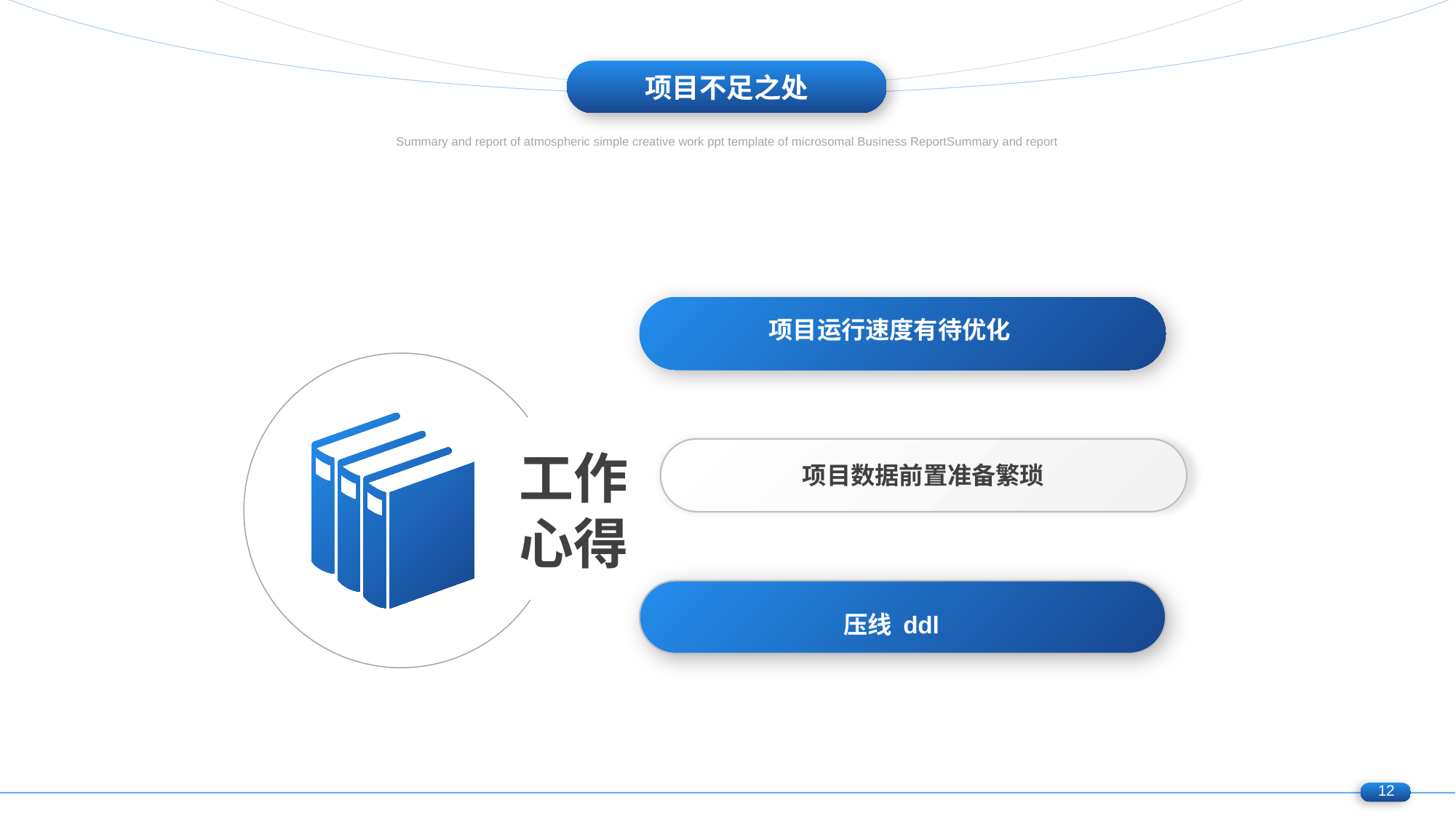

项目不足之处

项目运行速度有待优化

工作
心得
项目数据前置准备繁琐

压线 ddl